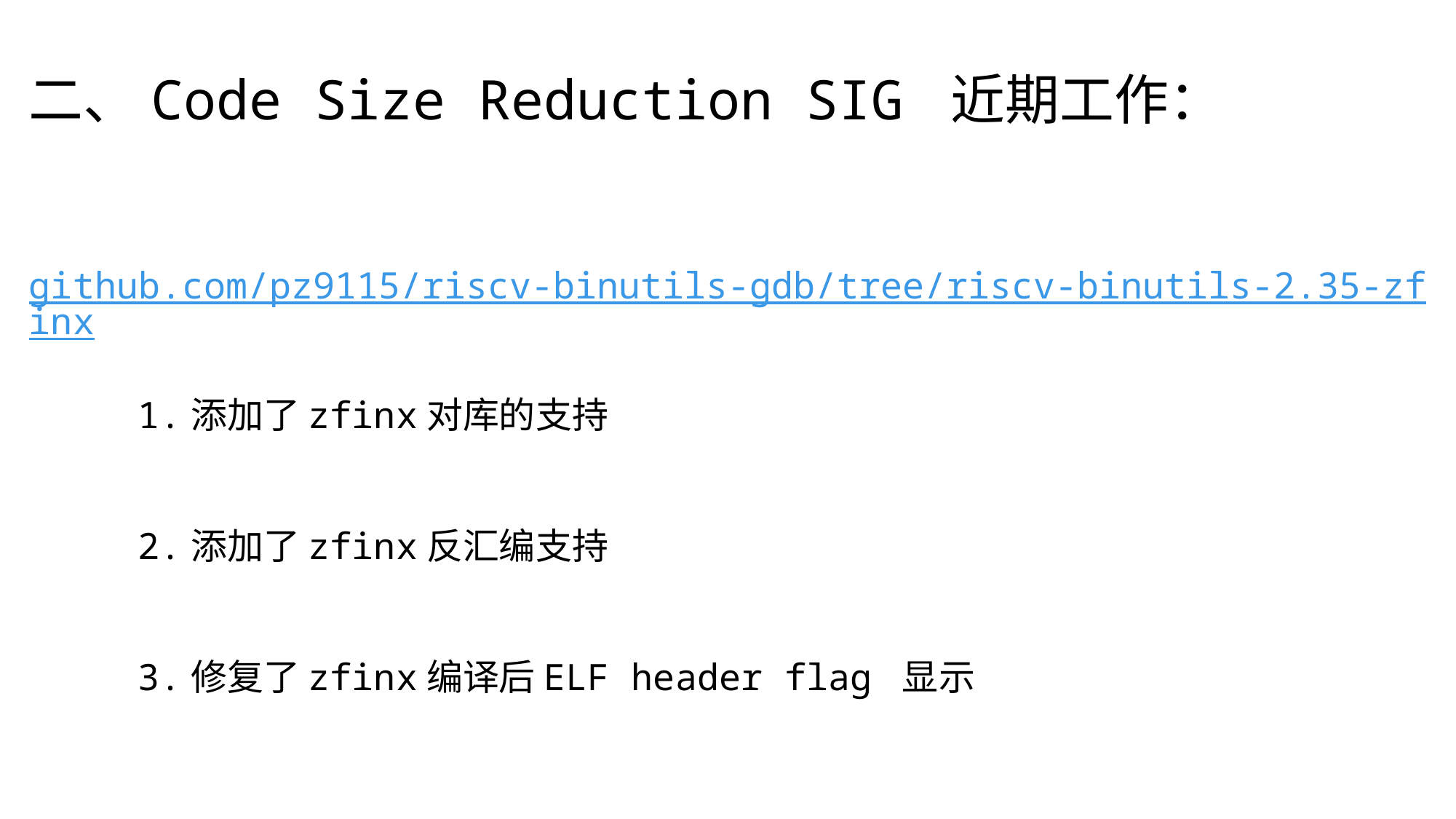

二、Code Size Reduction SIG 近期工作：

	github.com/pz9115/riscv-binutils-gdb/tree/riscv-binutils-2.35-zfinx

	1.添加了zfinx对库的支持

	2.添加了zfinx反汇编支持

	3.修复了zfinx编译后ELF header flag 显示